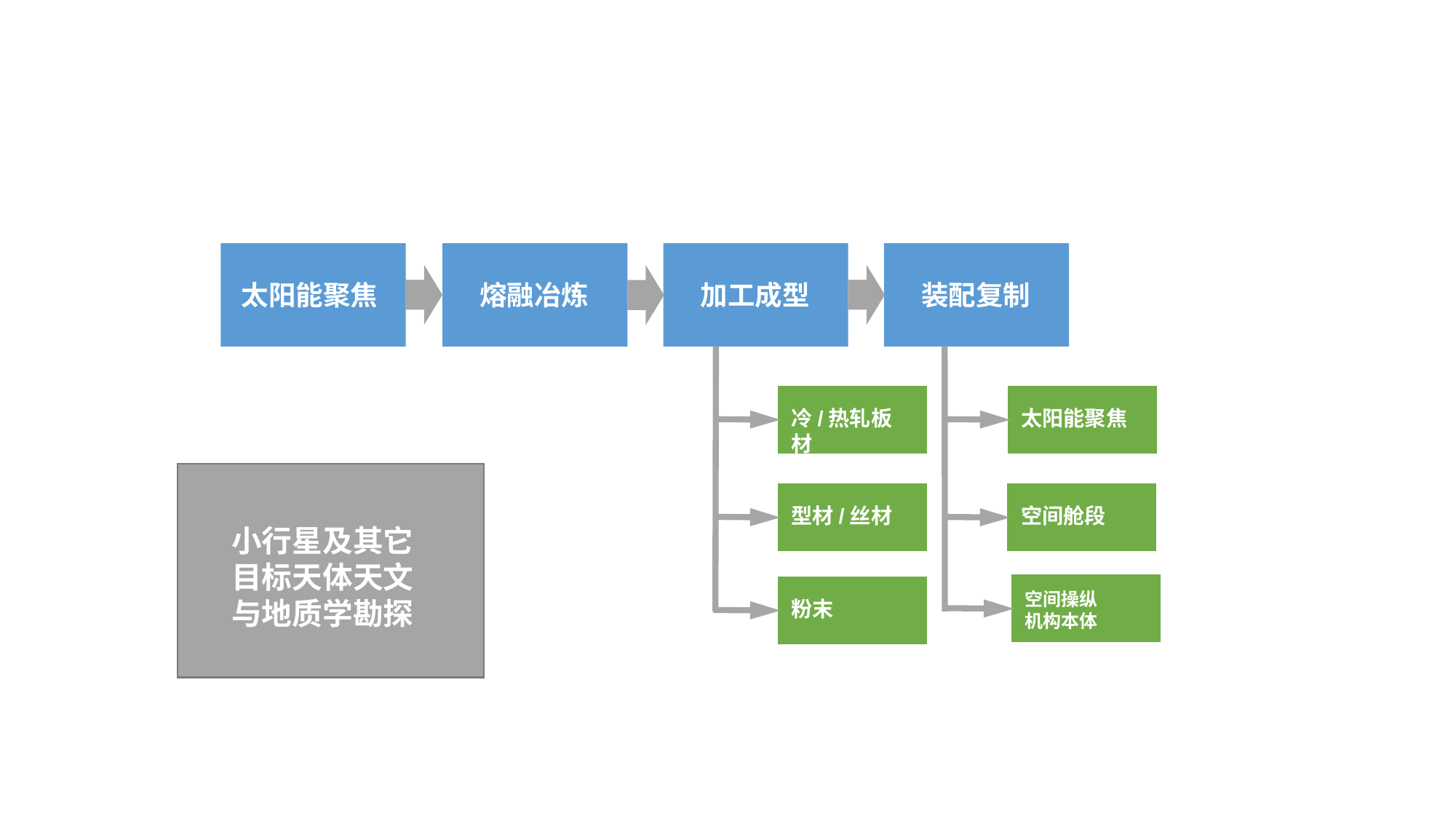

装配复制
熔融冶炼
太阳能聚焦
加工成型

冷/热轧板材
太阳能聚焦

型材/丝材
空间舱段
小行星及其它目标天体天文与地质学勘探

空间操纵
机构本体
粉末